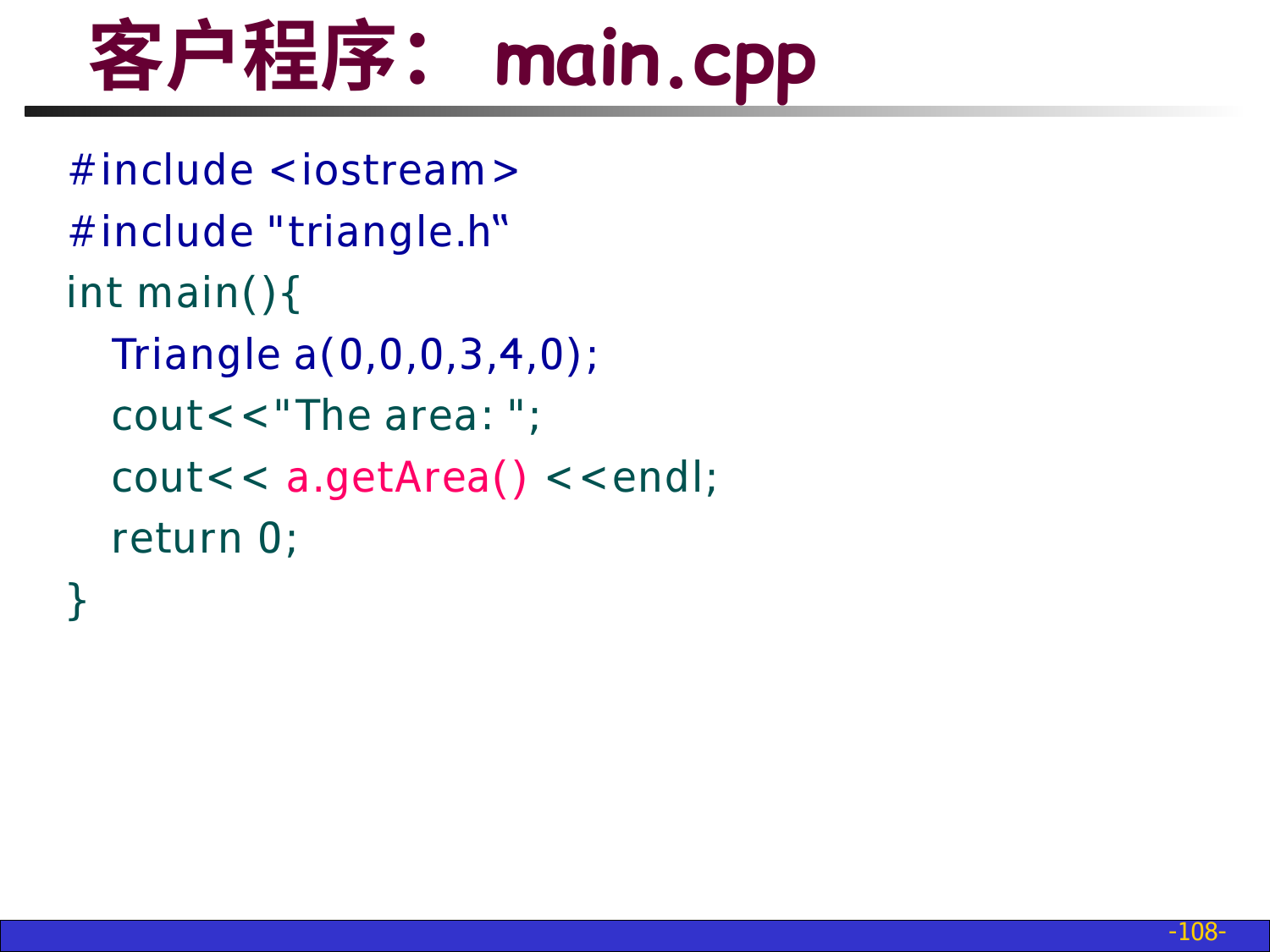

# 客户程序：main.cpp
#include <iostream>
#include "triangle.h“
int main(){
	Triangle a(0,0,0,3,4,0);
	cout<<"The area: ";
	cout<< a.getArea() <<endl;
	return 0;
}
-108-